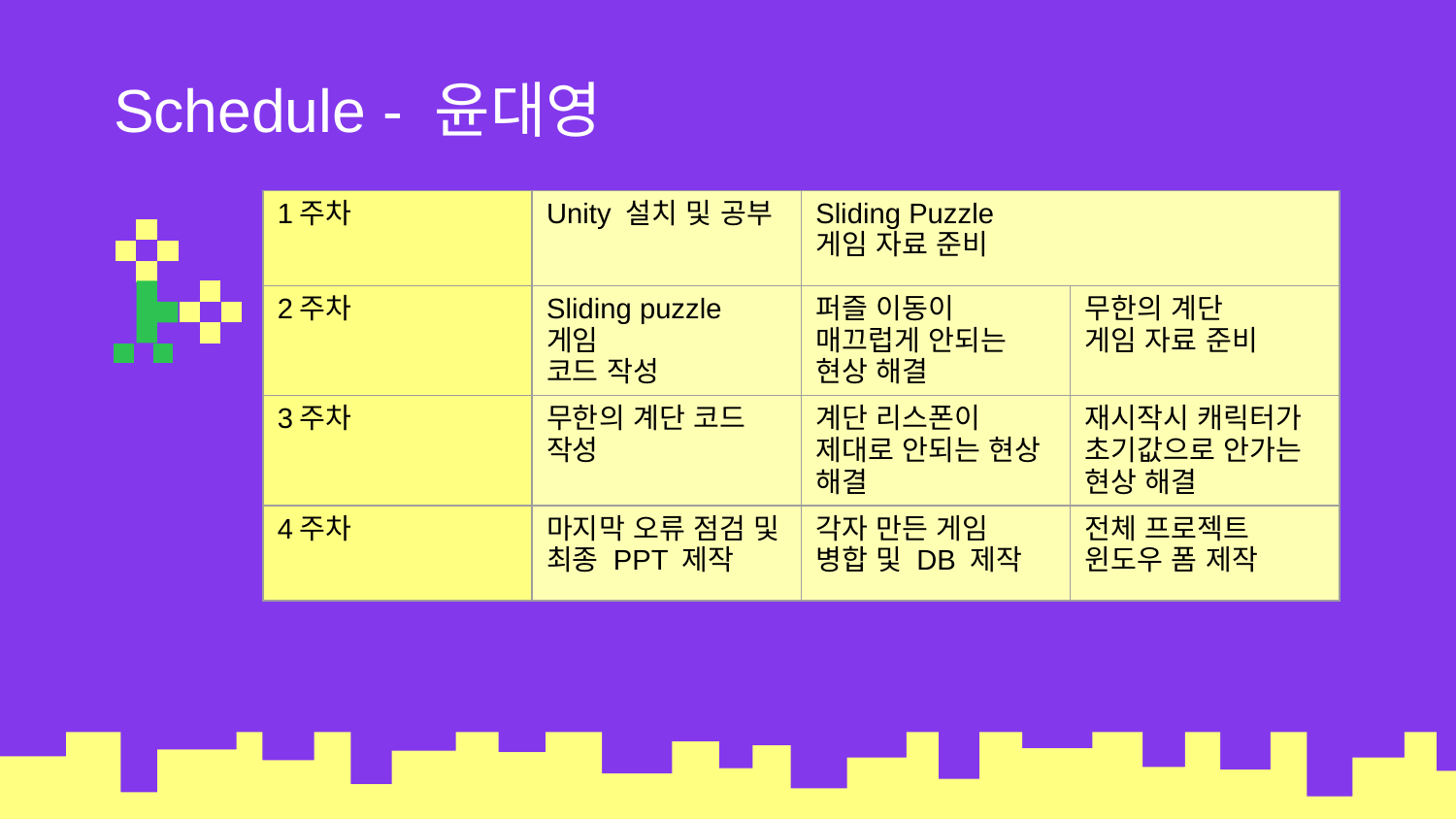

# Schedule - 윤대영
| 1주차 | Unity 설치 및 공부 | Sliding Puzzle 게임 자료 준비 | Sliding Puzzle 게임 자료 준비 |
| --- | --- | --- | --- |
| 2주차 | Sliding puzzle 게임 코드 작성 | 퍼즐 이동이 매끄럽게 안되는 현상 해결 | 무한의 계단 게임 자료 준비 |
| 3주차 | 무한의 계단 코드 작성 | 계단 리스폰이 제대로 안되는 현상 해결 | 재시작시 캐릭터가 초기값으로 안가는 현상 해결 |
| 4주차 | 마지막 오류 점검 및 최종 PPT 제작 | 각자 만든 게임 병합 및 DB 제작 | 전체 프로젝트 윈도우 폼 제작 |